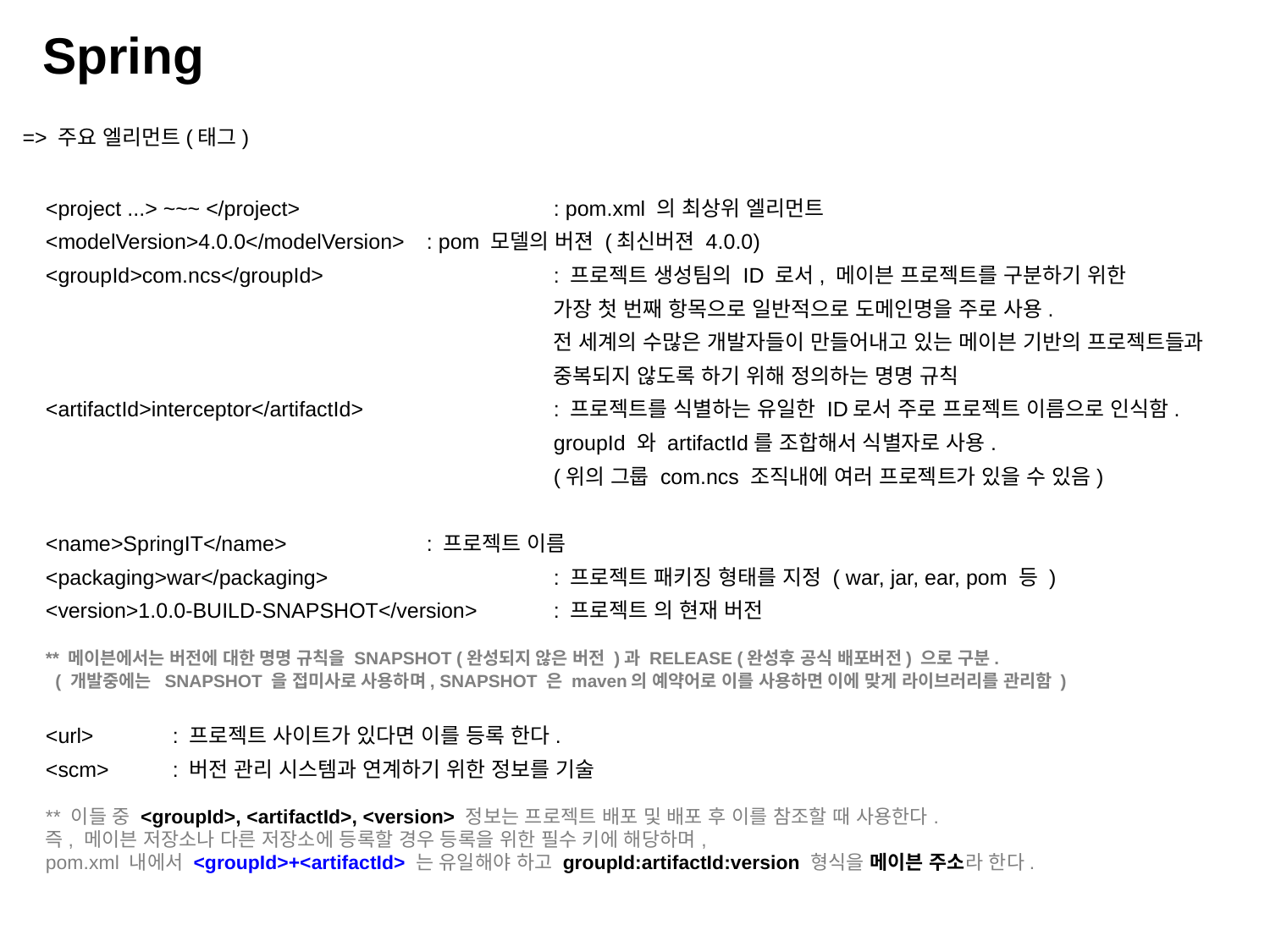

# Spring
=> 주요 엘리먼트(태그)

	<project ...> ~~~ </project>   		: pom.xml 의 최상위 엘리먼트
	<modelVersion>4.0.0</modelVersion>	: pom 모델의 버젼 (최신버젼 4.0.0)
	<groupId>com.ncs</groupId>		: 프로젝트 생성팀의 ID 로서, 메이븐 프로젝트를 구분하기 위한
		 			가장 첫 번째 항목으로 일반적으로 도메인명을 주로 사용.
					전 세계의 수많은 개발자들이 만들어내고 있는 메이븐 기반의 프로젝트들과
					중복되지 않도록 하기 위해 정의하는 명명 규칙
	<artifactId>interceptor</artifactId>		: 프로젝트를 식별하는 유일한 ID로서 주로 프로젝트 이름으로 인식함.
		  			groupId 와 artifactId를 조합해서 식별자로 사용.
					(위의 그룹 com.ncs 조직내에 여러 프로젝트가 있을 수 있음)

	<name>SpringIT</name>		: 프로젝트 이름
	<packaging>war</packaging>		: 프로젝트 패키징 형태를 지정 ( war, jar, ear, pom 등 )
	<version>1.0.0-BUILD-SNAPSHOT</version>	: 프로젝트 의 현재 버전
** 메이븐에서는 버전에 대한 명명 규칙을 SNAPSHOT (완성되지 않은 버전 )과 RELEASE (완성후 공식 배포버전) 으로 구분.
  ( 개발중에는  SNAPSHOT 을 접미사로 사용하며, SNAPSHOT 은 maven의 예약어로 이를 사용하면 이에 맞게 라이브러리를 관리함 )
	<url> 	: 프로젝트 사이트가 있다면 이를 등록 한다.
	<scm>	: 버전 관리 시스템과 연계하기 위한 정보를 기술
** 이들 중 <groupId>, <artifactId>, <version> 정보는 프로젝트 배포 및 배포 후 이를 참조할 때 사용한다.
즉, 메이븐 저장소나 다른 저장소에 등록할 경우 등록을 위한 필수 키에 해당하며,
pom.xml 내에서 <groupId>+<artifactId> 는 유일해야 하고 groupId:artifactId:version 형식을 메이븐 주소라 한다.